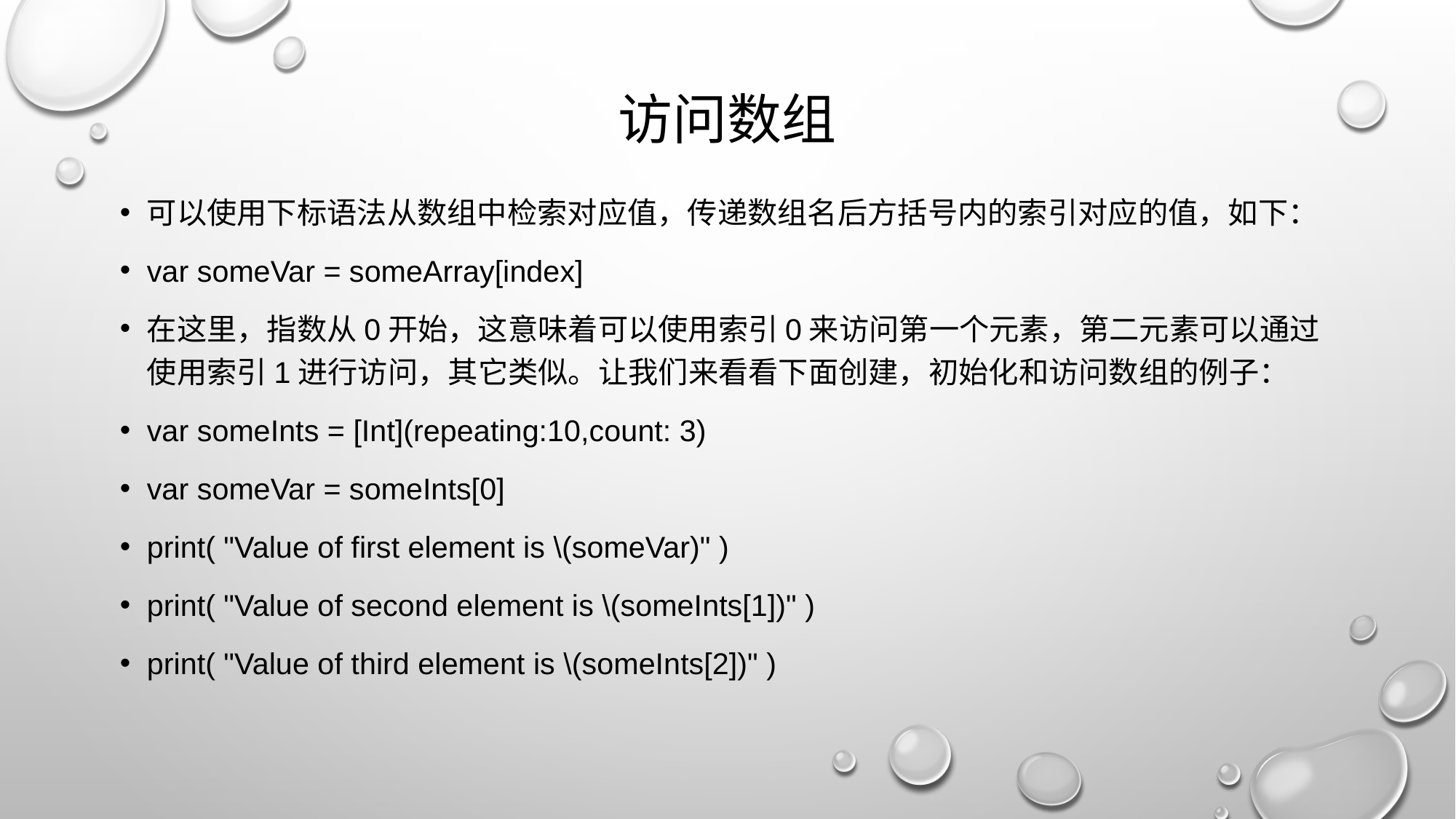

# 访问数组
可以使用下标语法从数组中检索对应值，传递数组名后方括号内的索引对应的值，如下：
var someVar = someArray[index]
在这里，指数从0开始，这意味着可以使用索引0来访问第一个元素，第二元素可以通过使用索引1进行访问，其它类似。让我们来看看下面创建，初始化和访问数组的例子：
var someInts = [Int](repeating:10,count: 3)
var someVar = someInts[0]
print( "Value of first element is \(someVar)" )
print( "Value of second element is \(someInts[1])" )
print( "Value of third element is \(someInts[2])" )